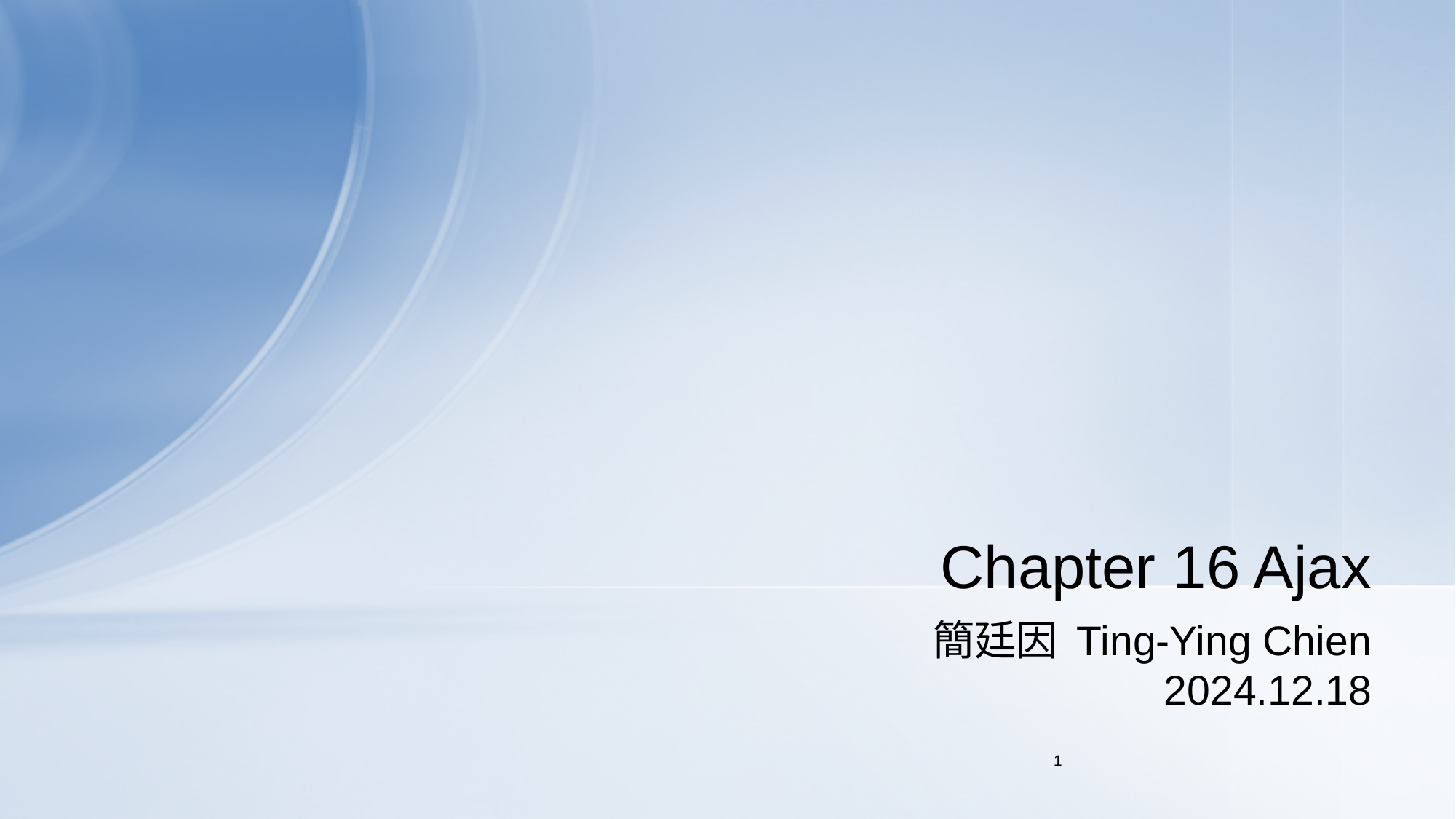

# Chapter 16 Ajax
簡廷因 Ting-Ying Chien
2024.12.18

1